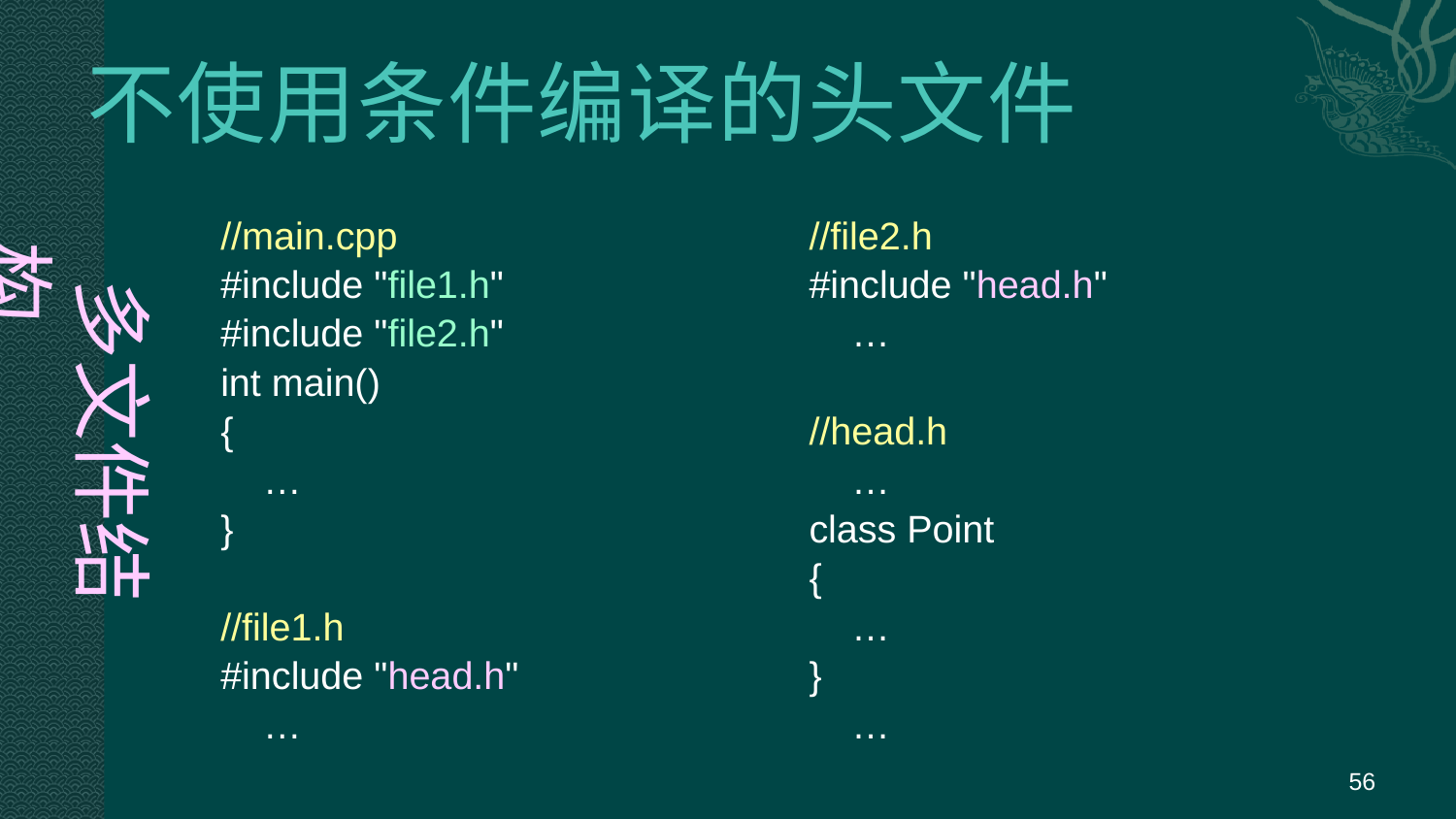

# 不使用条件编译的头文件
//main.cpp
#include "file1.h"
#include "file2.h"
int main()
{
    …
}

//file1.h
#include "head.h"
    …
//file2.h
#include "head.h"
    …

//head.h
    …
class Point
{
    …
}
    …
 多文件结构
56